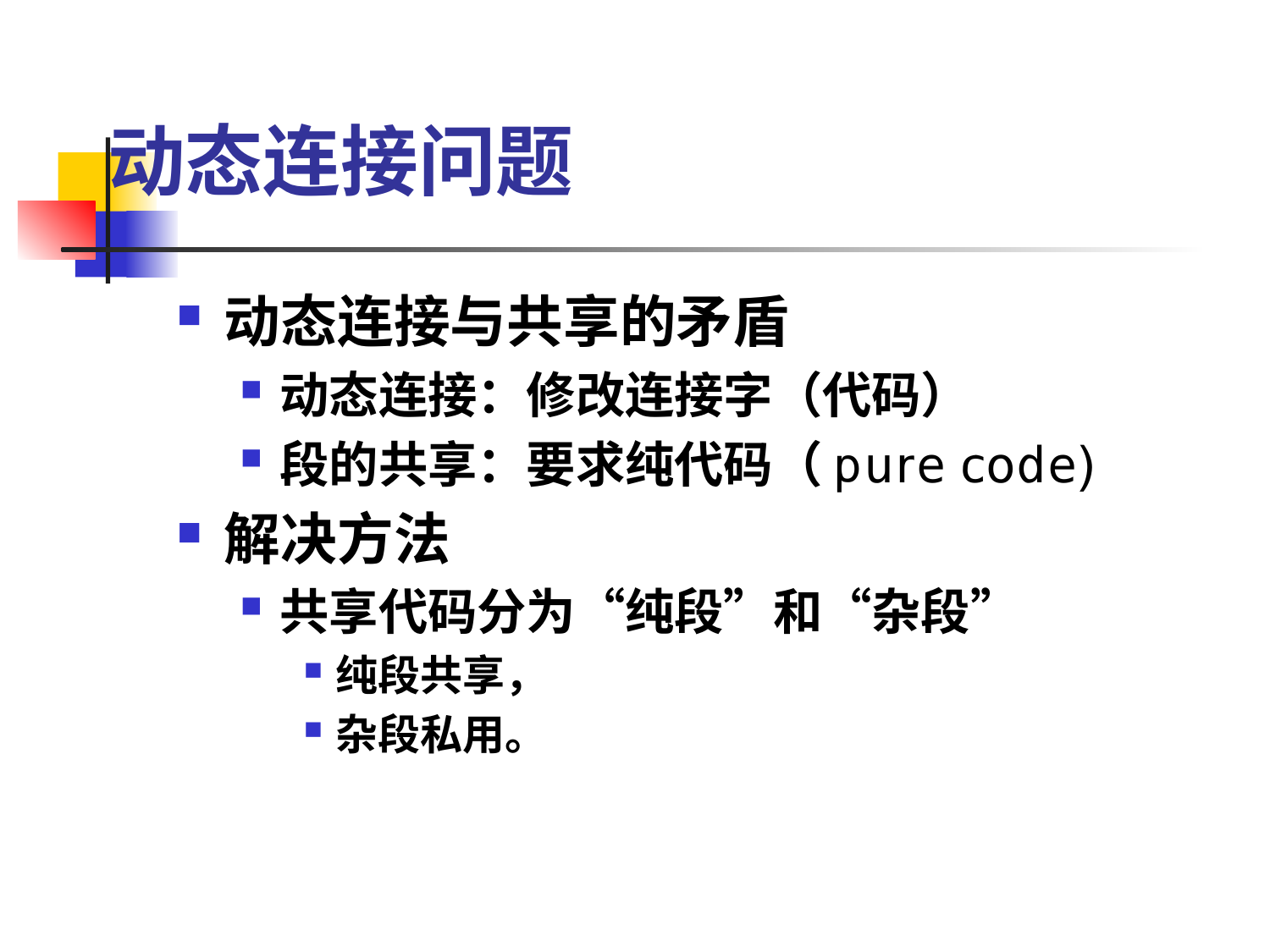

# 动态连接问题
动态连接与共享的矛盾
动态连接：修改连接字（代码）
段的共享：要求纯代码（pure code)
解决方法
共享代码分为“纯段”和“杂段”
纯段共享，
杂段私用。